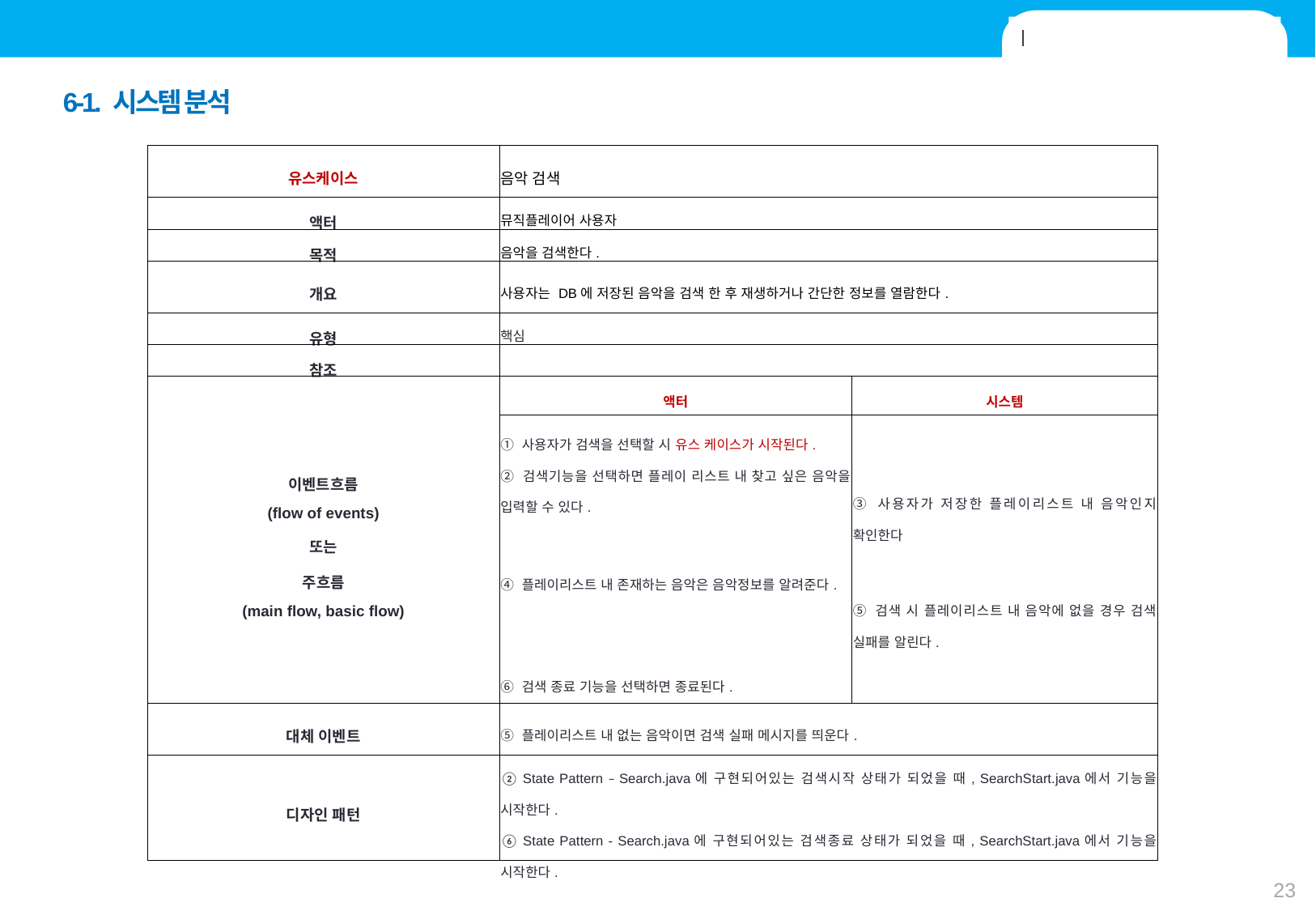

Ⅵ. 상태패턴 : 음악검색

6-1. 시스템 분석
| 유스케이스 | 음악 검색 |  |
| --- | --- | --- |
| 액터 | 뮤직플레이어 사용자 |  |
| 목적 | 음악을 검색한다. |  |
| 개요 | 사용자는 DB에 저장된 음악을 검색 한 후 재생하거나 간단한 정보를 열람한다. |  |
| 유형 | 핵심 |  |
| 참조 |  |  |
| 이벤트흐름 (flow of events) 또는 주흐름 (main flow, basic flow) | 액터 | 시스템 |
|  | ① 사용자가 검색을 선택할 시 유스 케이스가 시작된다. ② 검색기능을 선택하면 플레이 리스트 내 찾고 싶은 음악을 입력할 수 있다. ④ 플레이리스트 내 존재하는 음악은 음악정보를 알려준다. ⑥ 검색 종료 기능을 선택하면 종료된다. | ③ 사용자가 저장한 플레이리스트 내 음악인지 확인한다 ⑤ 검색 시 플레이리스트 내 음악에 없을 경우 검색 실패를 알린다. |
| 대체 이벤트 | ⑤ 플레이리스트 내 없는 음악이면 검색 실패 메시지를 띄운다. |  |
| 디자인 패턴 | ② State Pattern – Search.java에 구현되어있는 검색시작 상태가 되었을 때, SearchStart.java에서 기능을 시작한다. ⑥ State Pattern - Search.java에 구현되어있는 검색종료 상태가 되었을 때, SearchStart.java에서 기능을 시작한다. |  |
23